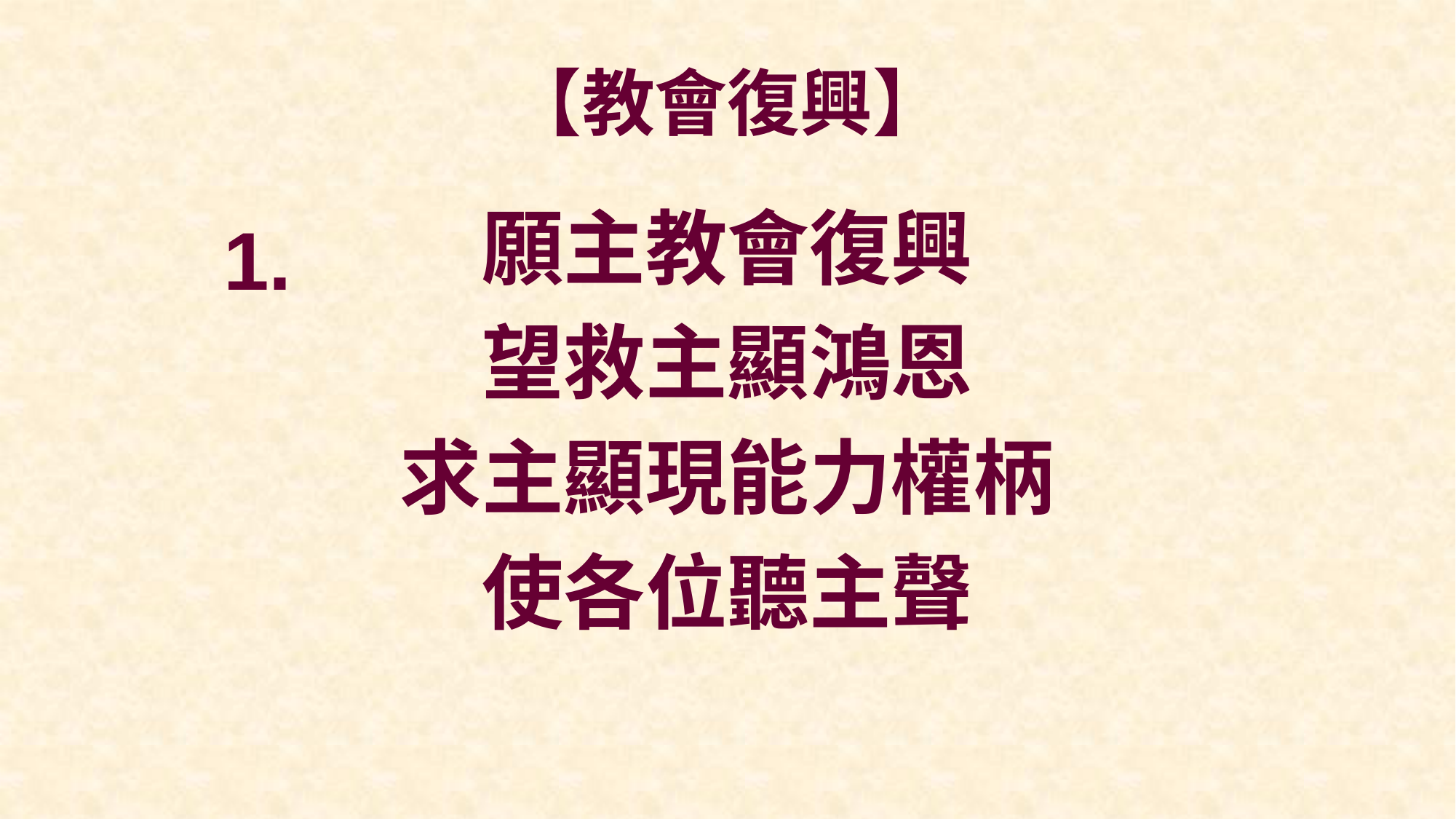

# 【教會復興】
願主教會復興
望救主顯鴻恩
求主顯現能力權柄
使各位聽主聲
1.